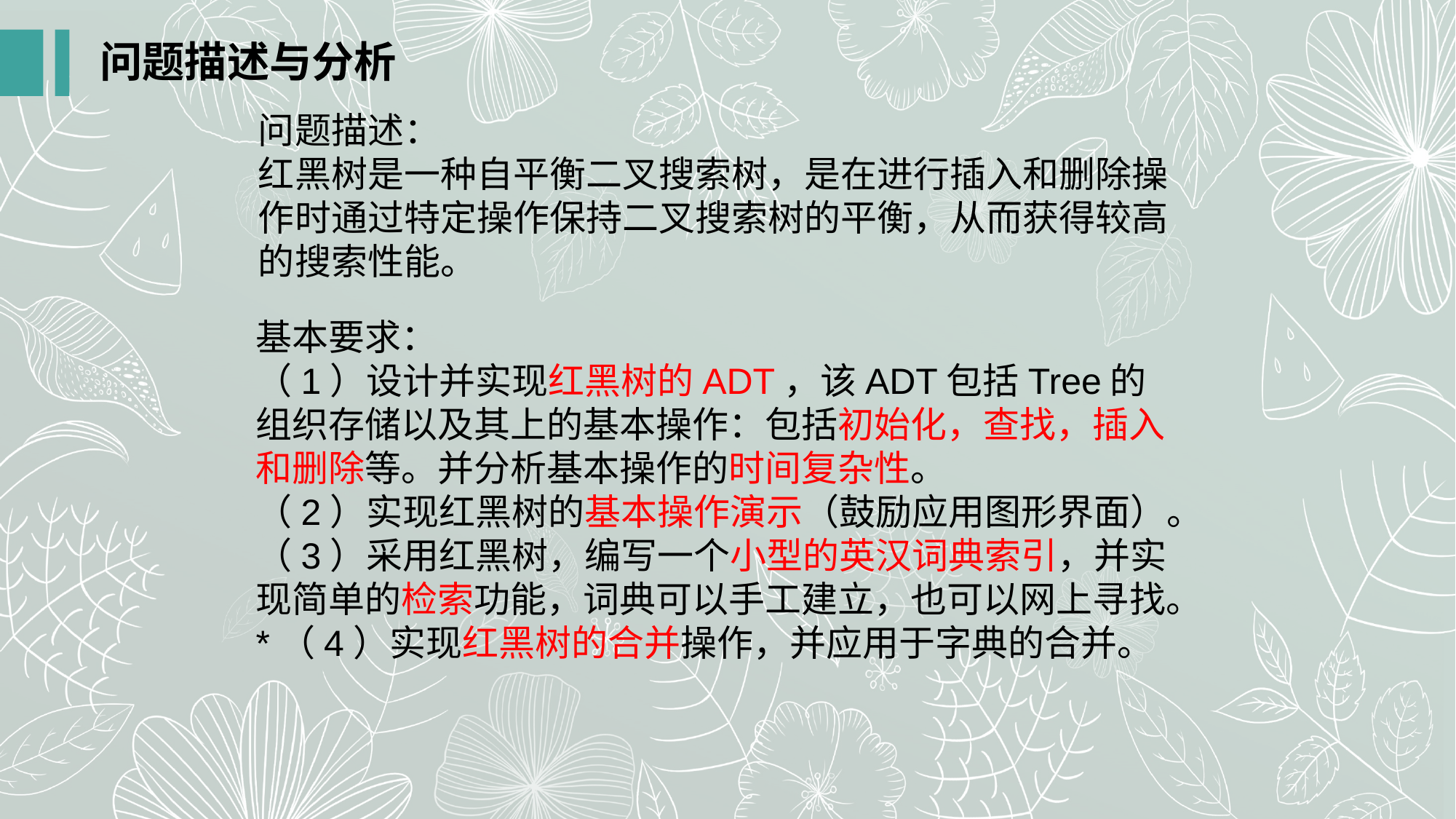

问题描述与分析
问题描述：
红黑树是一种自平衡二叉搜索树，是在进行插入和删除操作时通过特定操作保持二叉搜索树的平衡，从而获得较高的搜索性能。
基本要求：
（1）设计并实现红黑树的ADT，该ADT包括Tree的组织存储以及其上的基本操作：包括初始化，查找，插入和删除等。并分析基本操作的时间复杂性。
（2）实现红黑树的基本操作演示（鼓励应用图形界面）。
（3）采用红黑树，编写一个小型的英汉词典索引，并实现简单的检索功能，词典可以手工建立，也可以网上寻找。
*（4）实现红黑树的合并操作，并应用于字典的合并。